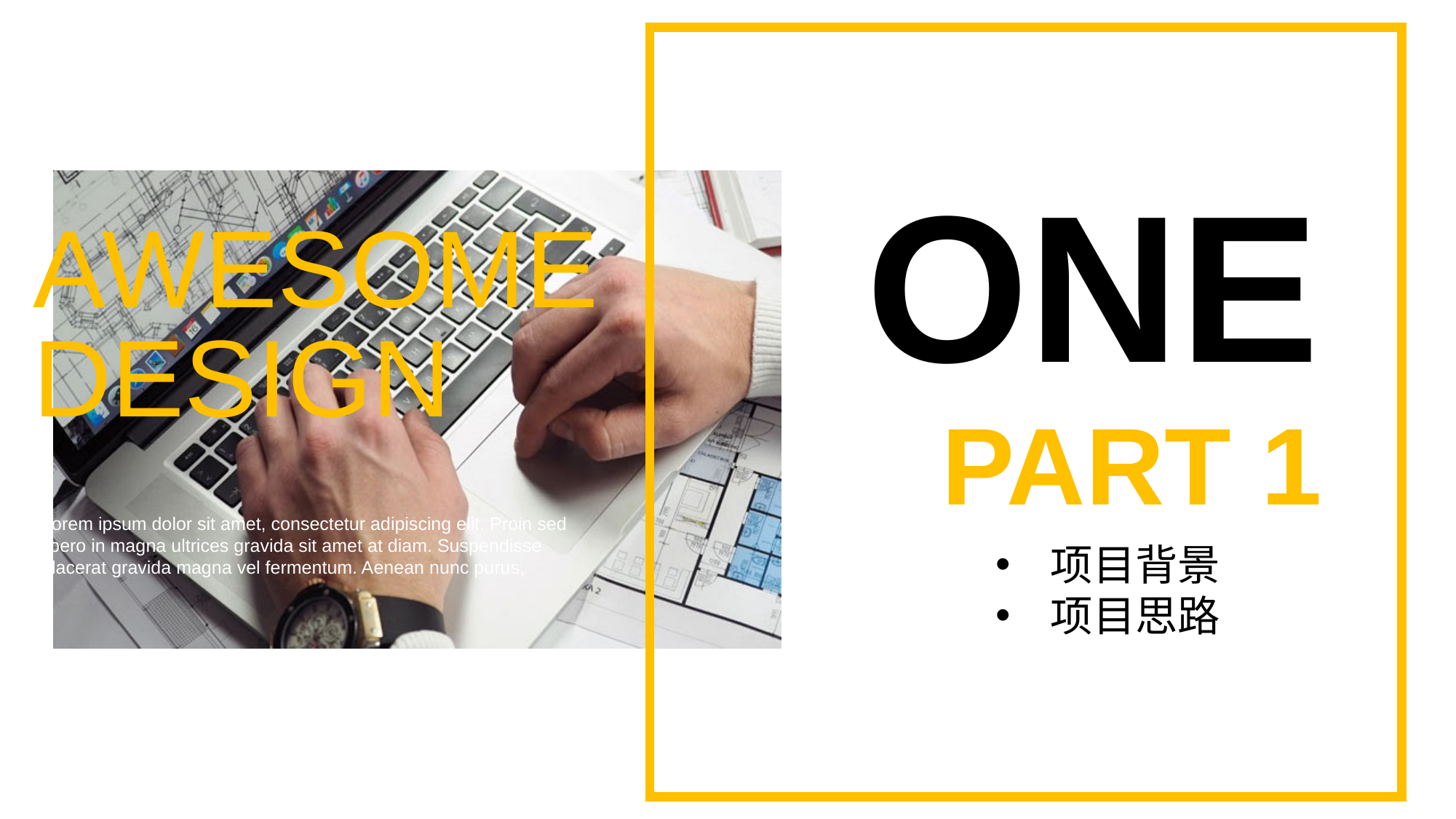

ONE
AWESOME
DESIGN
  PART 1
Lorem ipsum dolor sit amet, consectetur adipiscing elit. Proin sed libero in magna ultrices gravida sit amet at diam. Suspendisse placerat gravida magna vel fermentum. Aenean nunc purus,
项目背景
项目思路